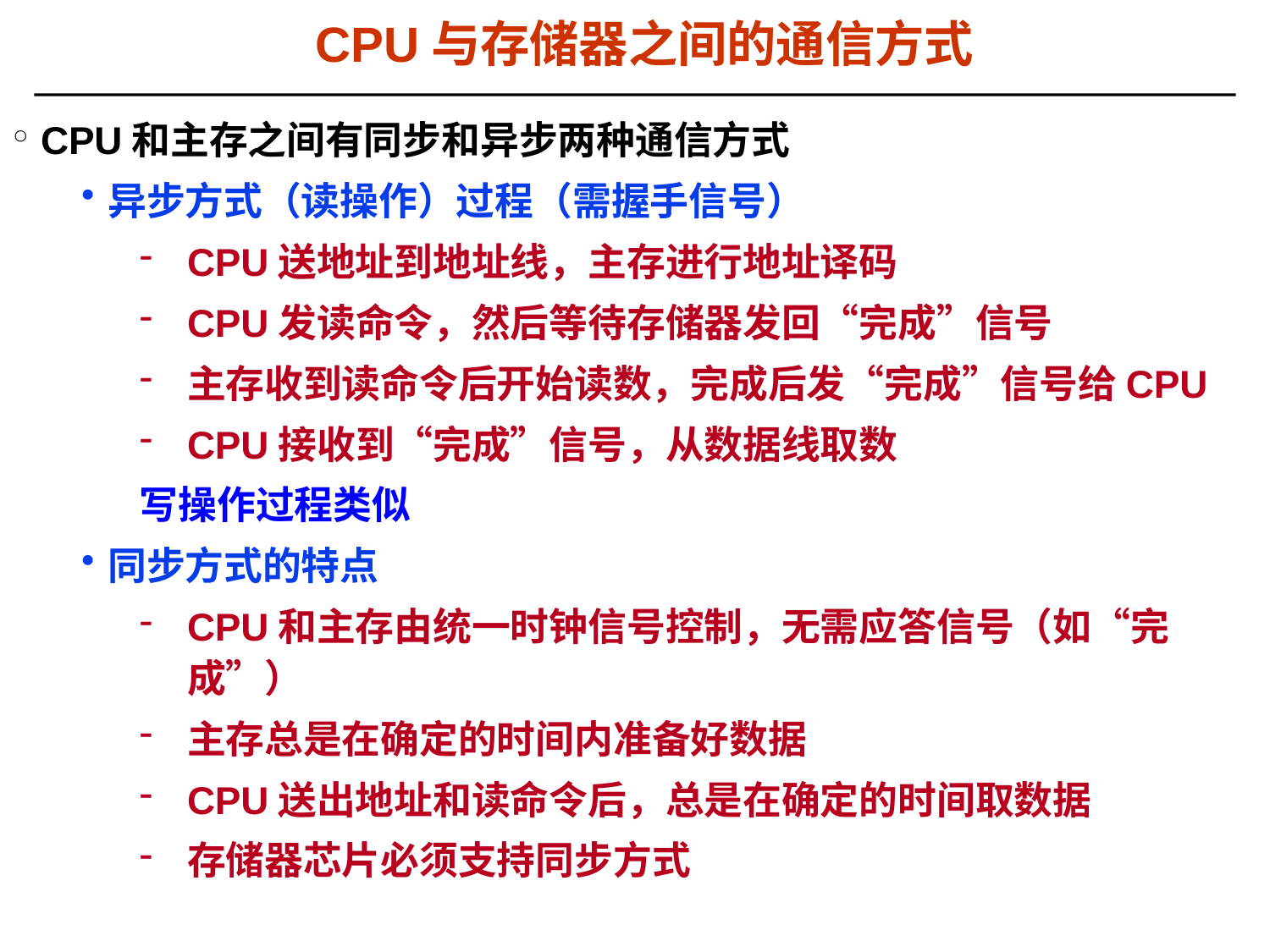

# CPU与存储器之间的通信方式
CPU和主存之间有同步和异步两种通信方式
异步方式（读操作）过程（需握手信号）
CPU送地址到地址线，主存进行地址译码
CPU发读命令，然后等待存储器发回“完成”信号
主存收到读命令后开始读数，完成后发“完成”信号给CPU
CPU接收到“完成”信号，从数据线取数
写操作过程类似
同步方式的特点
CPU和主存由统一时钟信号控制，无需应答信号（如“完成”）
主存总是在确定的时间内准备好数据
CPU送出地址和读命令后，总是在确定的时间取数据
存储器芯片必须支持同步方式